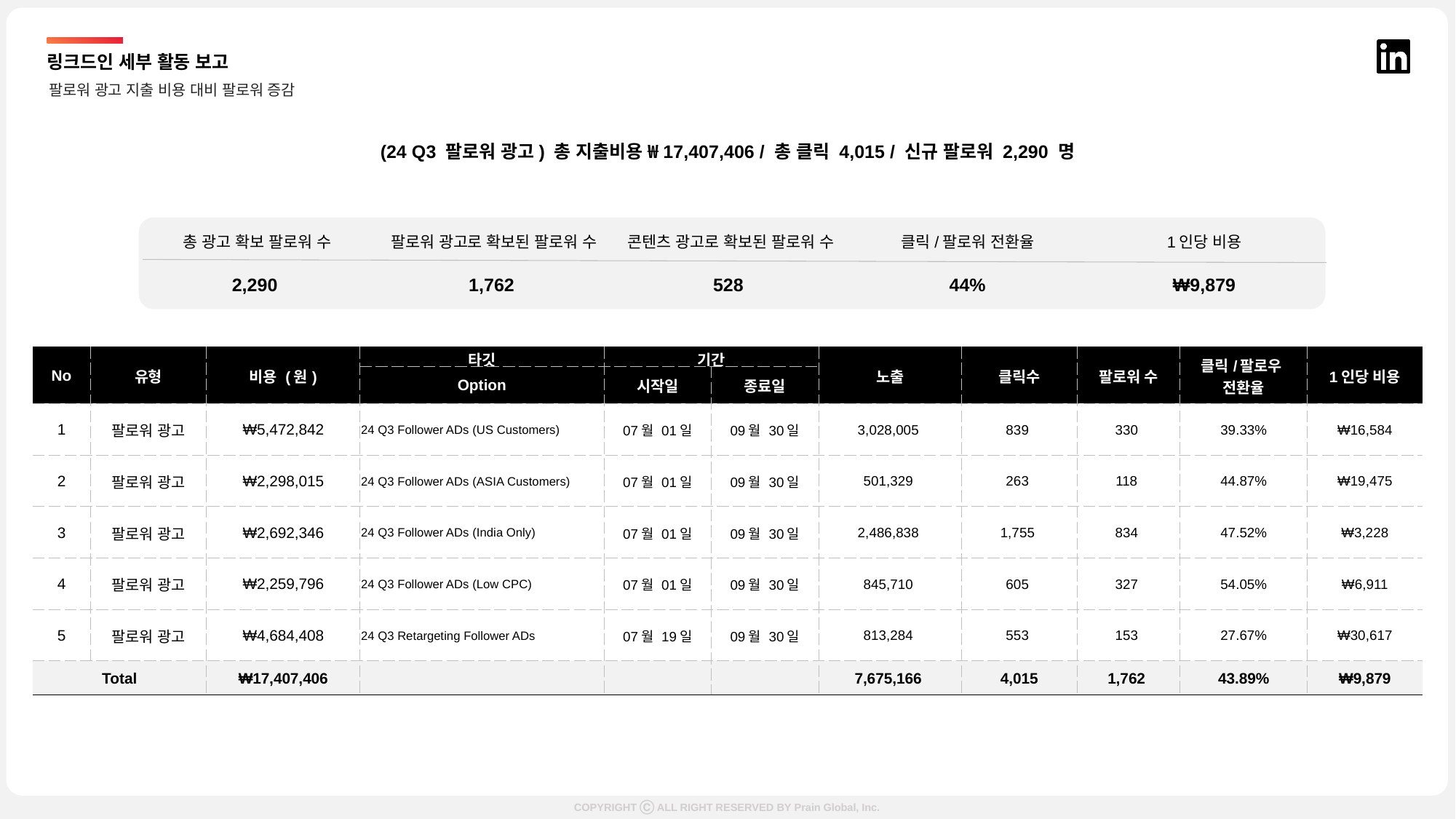

링크드인 세부 활동 보고
팔로워 광고 지출 비용 대비 팔로워 증감
(24 Q3 팔로워 광고) 총 지출비용 ₩17,407,406 / 총 클릭 4,015 / 신규 팔로워 2,290 명

| 총 광고 확보 팔로워 수 | 팔로워 광고로 확보된 팔로워 수 | 콘텐츠 광고로 확보된 팔로워 수 | 클릭/팔로워 전환율 | 1인당 비용 |
| --- | --- | --- | --- | --- |
| 2,290 | 1,762 | 528 | 44% | ₩9,879 |
| No | 유형 | 비용 (원) | 타깃 | 기간 |  | 노출 | 클릭수 | 팔로워 수 | 클릭/팔로우 전환율 | 1인당 비용 |
| --- | --- | --- | --- | --- | --- | --- | --- | --- | --- | --- |
|  |  |  | Option | 시작일 | 종료일 |  |  |  |  |  |
| 1 | 팔로워 광고 | ₩5,472,842 | 24 Q3 Follower ADs (US Customers) | 07월 01일 | 09월 30일 | 3,028,005 | 839 | 330 | 39.33% | ₩16,584 |
| 2 | 팔로워 광고 | ₩2,298,015 | 24 Q3 Follower ADs (ASIA Customers) | 07월 01일 | 09월 30일 | 501,329 | 263 | 118 | 44.87% | ₩19,475 |
| 3 | 팔로워 광고 | ₩2,692,346 | 24 Q3 Follower ADs (India Only) | 07월 01일 | 09월 30일 | 2,486,838 | 1,755 | 834 | 47.52% | ₩3,228 |
| 4 | 팔로워 광고 | ₩2,259,796 | 24 Q3 Follower ADs (Low CPC) | 07월 01일 | 09월 30일 | 845,710 | 605 | 327 | 54.05% | ₩6,911 |
| 5 | 팔로워 광고 | ₩4,684,408 | 24 Q3 Retargeting Follower ADs | 07월 19일 | 09월 30일 | 813,284 | 553 | 153 | 27.67% | ₩30,617 |
| Total |  | ₩17,407,406 |  |  |  | 7,675,166 | 4,015 | 1,762 | 43.89% | ₩9,879 |